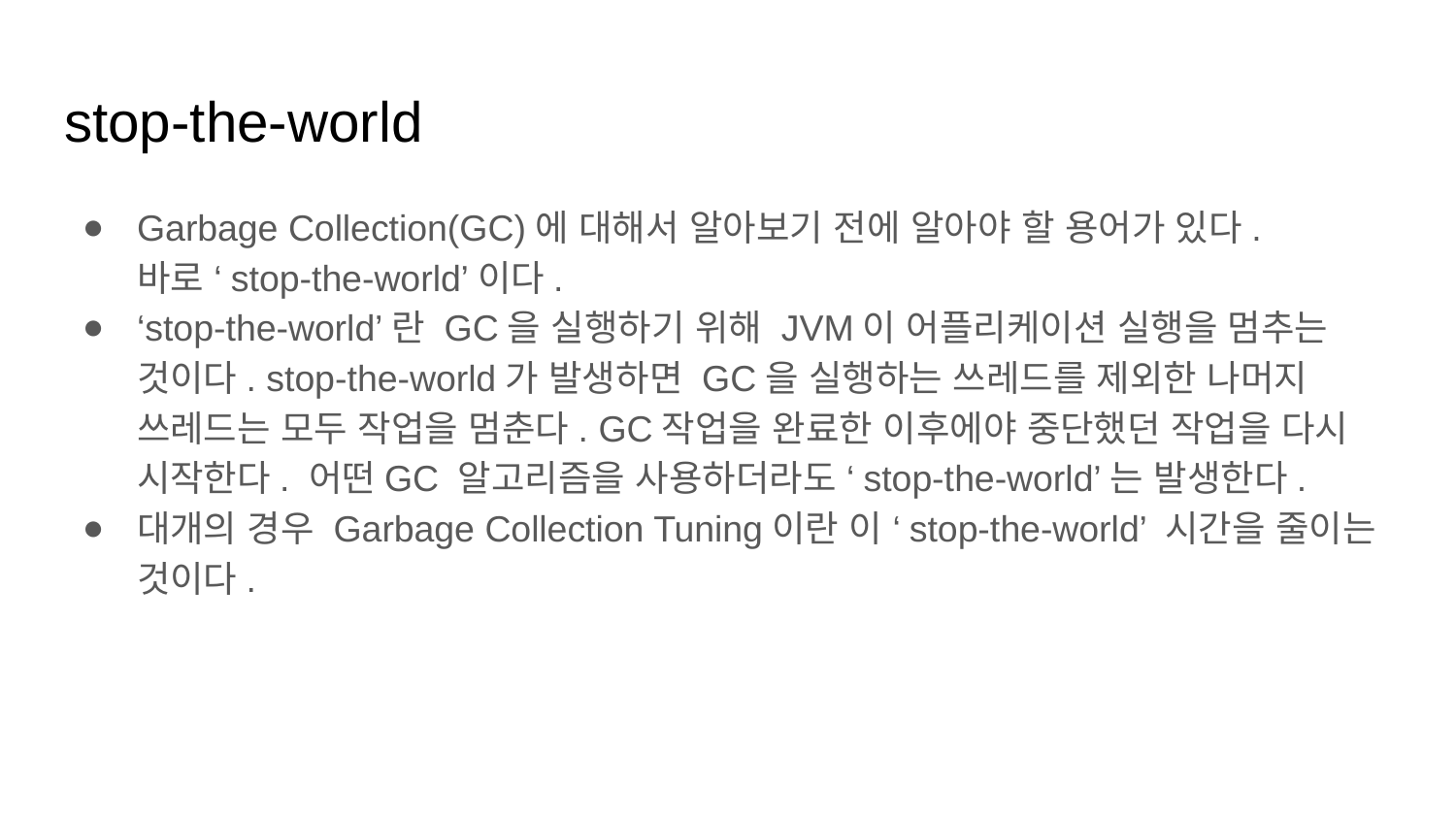

# stop-the-world
Garbage Collection(GC)에 대해서 알아보기 전에 알아야 할 용어가 있다.
바로 ‘stop-the-world’이다.
‘stop-the-world’란 GC을 실행하기 위해 JVM이 어플리케이션 실행을 멈추는 것이다. stop-the-world가 발생하면 GC을 실행하는 쓰레드를 제외한 나머지 쓰레드는 모두 작업을 멈춘다. GC작업을 완료한 이후에야 중단했던 작업을 다시 시작한다. 어떤GC 알고리즘을 사용하더라도 ‘stop-the-world’는 발생한다.
대개의 경우 Garbage Collection Tuning이란 이 ‘stop-the-world’ 시간을 줄이는 것이다.